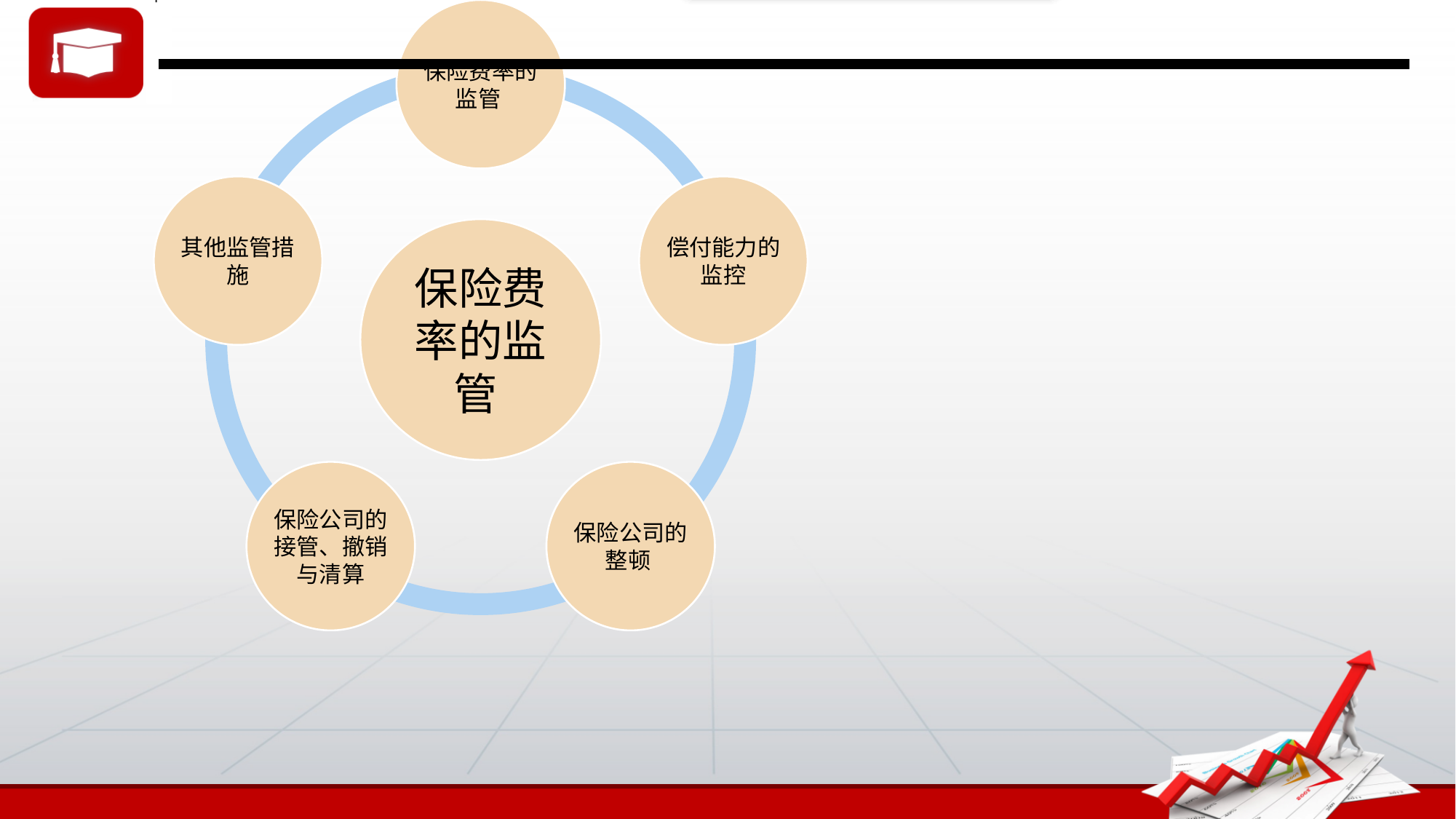

保险费率的监管
保险费率的监管
偿付能力的监控
保险公司的整顿
保险公司的接管、撤销与清算
其他监管措施